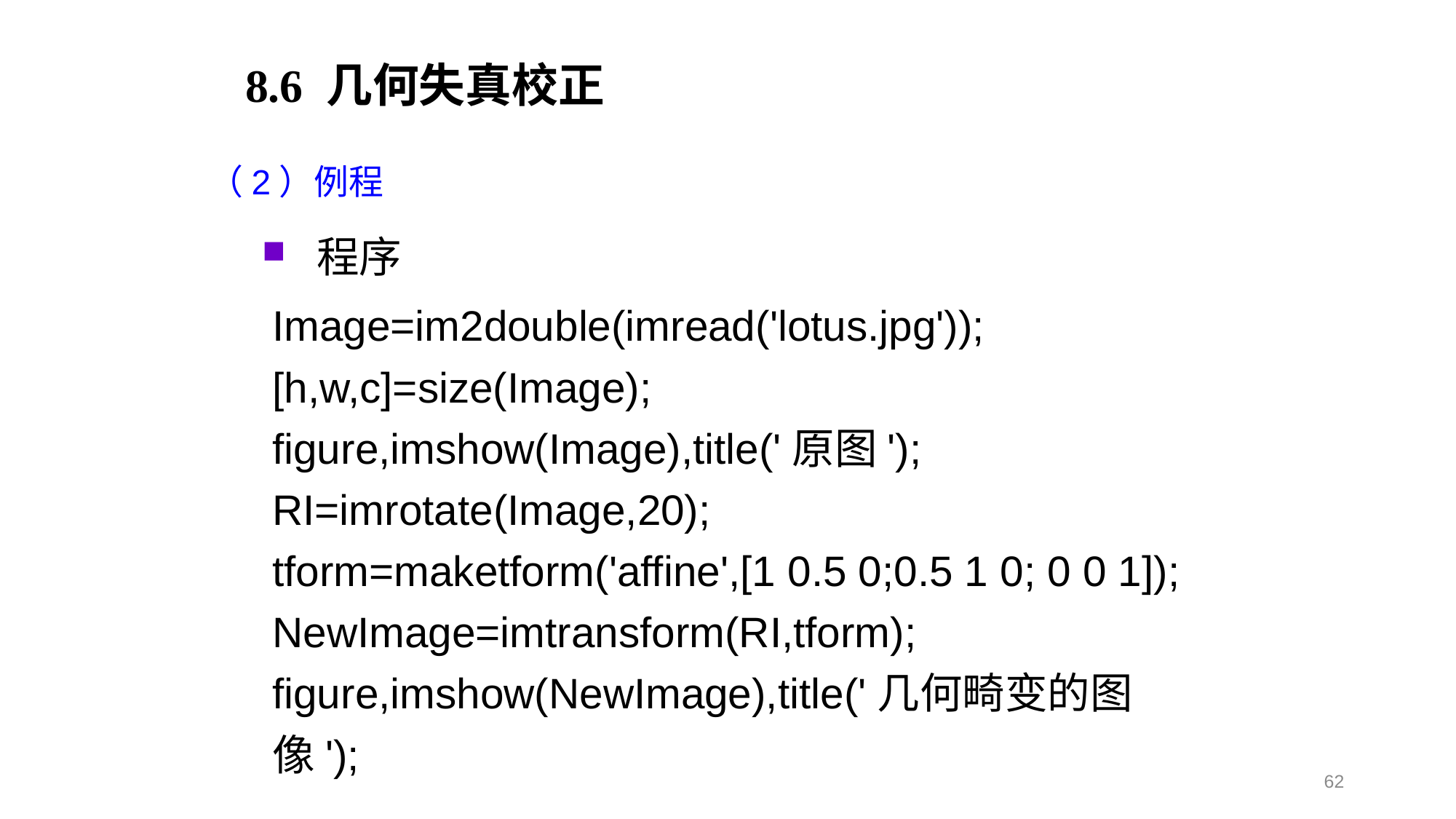

8.6 几何失真校正
（2）例程
程序
Image=im2double(imread('lotus.jpg'));
[h,w,c]=size(Image);
figure,imshow(Image),title('原图');
RI=imrotate(Image,20);
tform=maketform('affine',[1 0.5 0;0.5 1 0; 0 0 1]);
NewImage=imtransform(RI,tform);
figure,imshow(NewImage),title('几何畸变的图像');
62